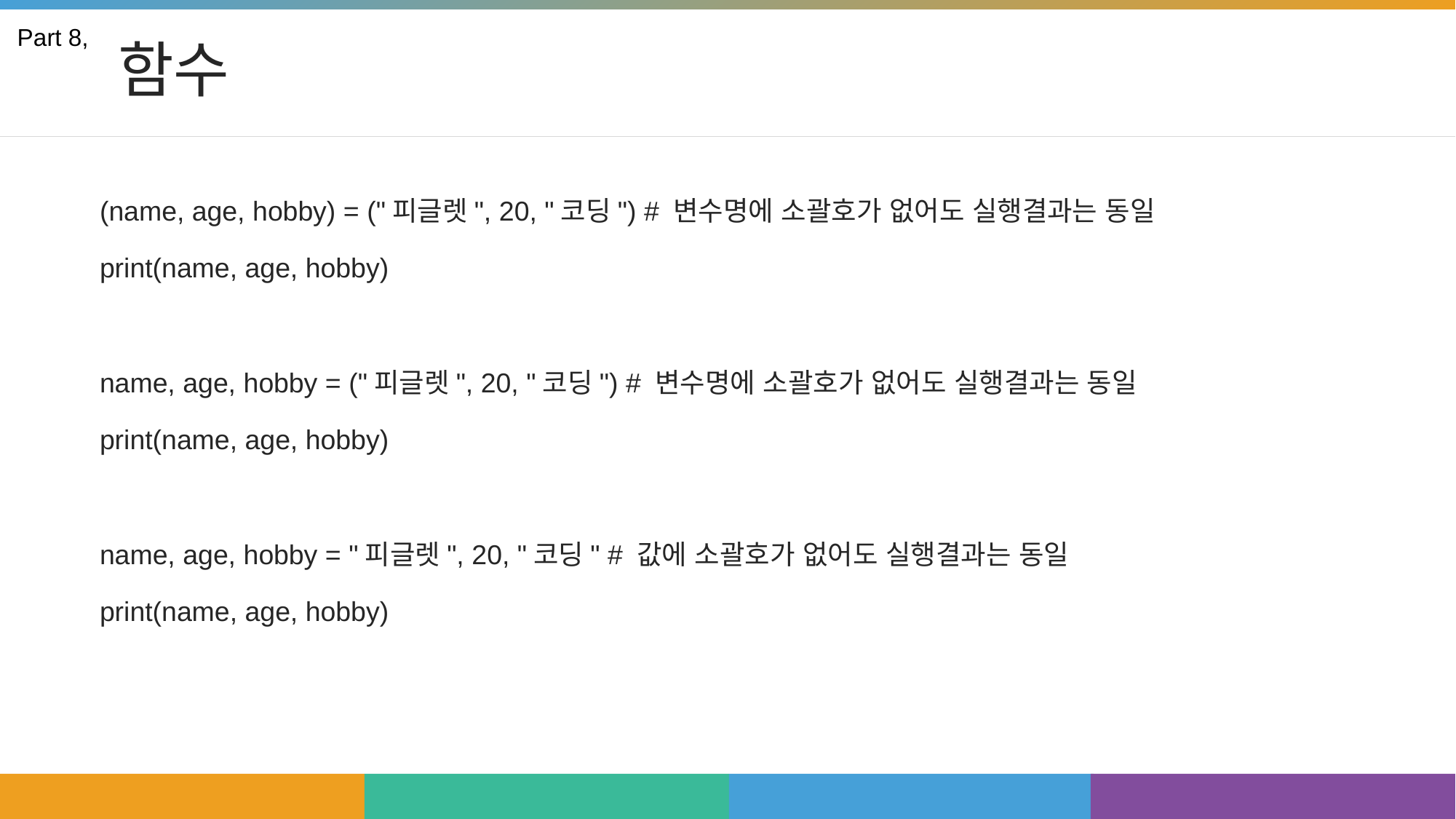

# 함수
Part 8,
(name, age, hobby) = ("피글렛", 20, "코딩") # 변수명에 소괄호가 없어도 실행결과는 동일
print(name, age, hobby)

name, age, hobby = ("피글렛", 20, "코딩") # 변수명에 소괄호가 없어도 실행결과는 동일
print(name, age, hobby)

name, age, hobby = "피글렛", 20, "코딩" # 값에 소괄호가 없어도 실행결과는 동일
print(name, age, hobby)